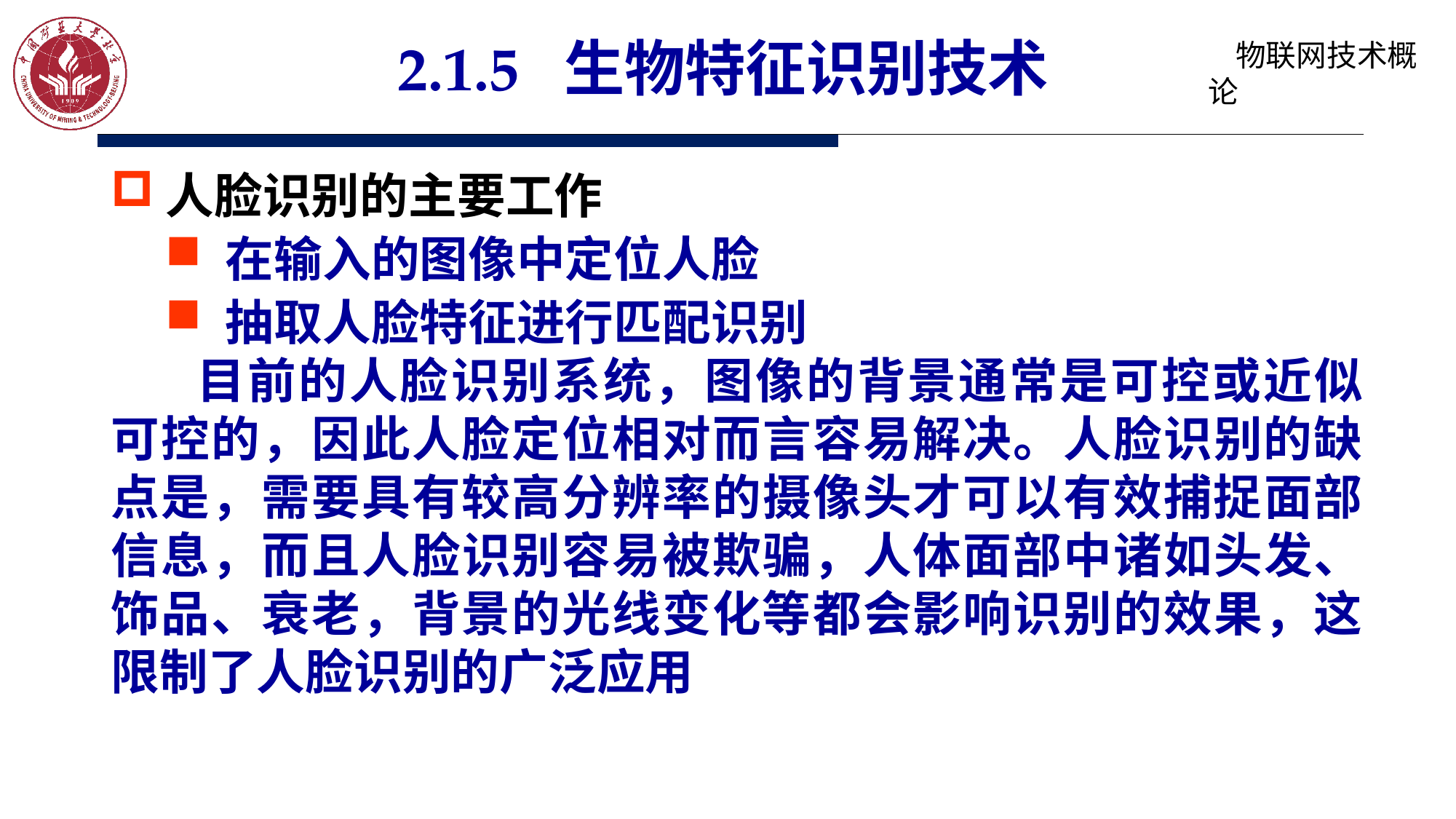

# 2.1.5  生物特征识别技术
人脸识别的主要工作
 在输入的图像中定位人脸
 抽取人脸特征进行匹配识别
目前的人脸识别系统，图像的背景通常是可控或近似可控的，因此人脸定位相对而言容易解决。人脸识别的缺点是，需要具有较高分辨率的摄像头才可以有效捕捉面部信息，而且人脸识别容易被欺骗，人体面部中诸如头发、饰品、衰老，背景的光线变化等都会影响识别的效果，这限制了人脸识别的广泛应用